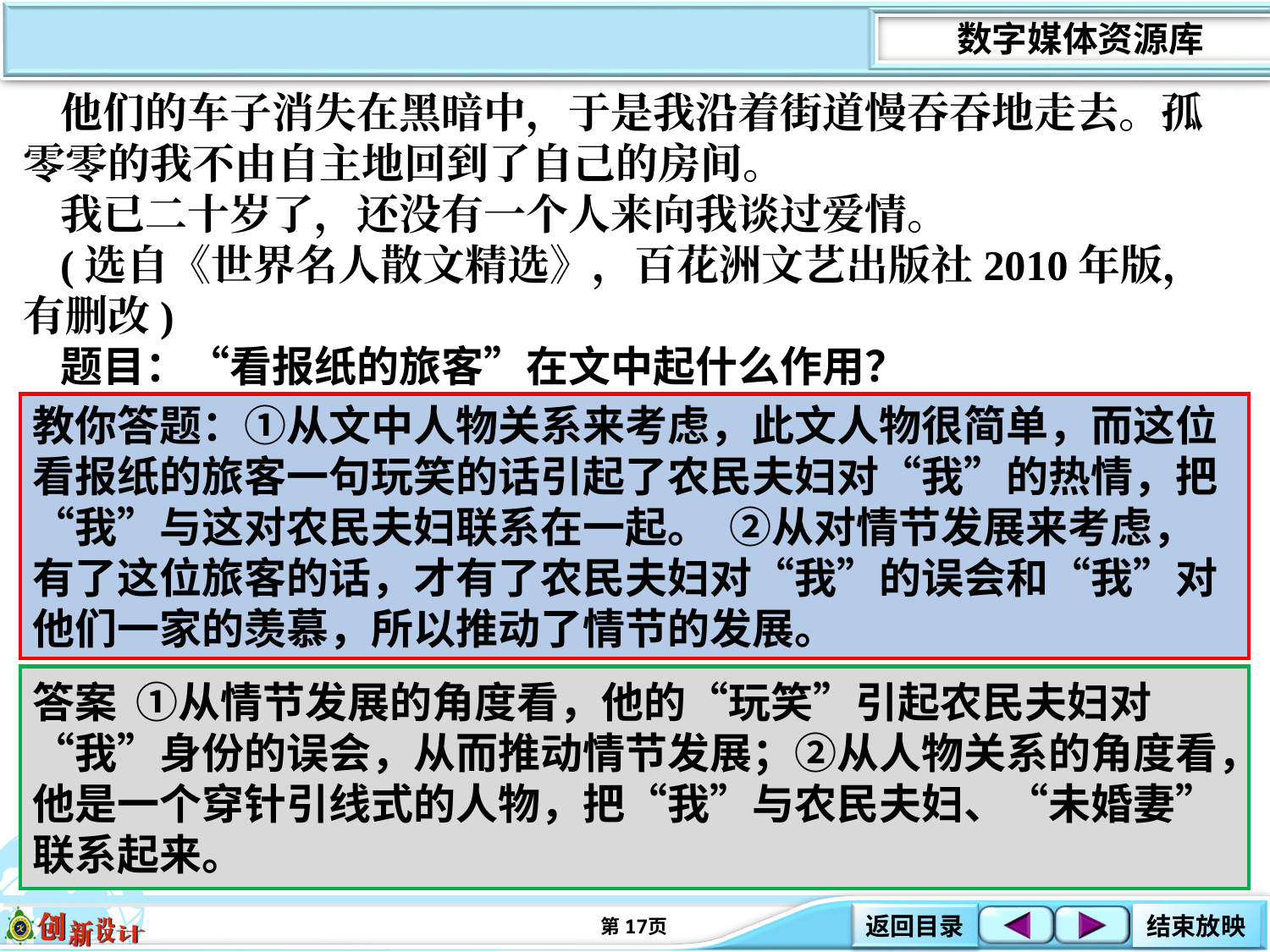

他们的车子消失在黑暗中，于是我沿着街道慢吞吞地走去。孤零零的我不由自主地回到了自己的房间。
我已二十岁了，还没有一个人来向我谈过爱情。
(选自《世界名人散文精选》，百花洲文艺出版社2010年版，有删改)
题目：“看报纸的旅客”在文中起什么作用？
教你答题：①从文中人物关系来考虑，此文人物很简单，而这位看报纸的旅客一句玩笑的话引起了农民夫妇对“我”的热情，把“我”与这对农民夫妇联系在一起。  ②从对情节发展来考虑，有了这位旅客的话，才有了农民夫妇对“我”的误会和“我”对他们一家的羡慕，所以推动了情节的发展。
答案  ①从情节发展的角度看，他的“玩笑”引起农民夫妇对“我”身份的误会，从而推动情节发展；②从人物关系的角度看，他是一个穿针引线式的人物，把“我”与农民夫妇、“未婚妻”联系起来。